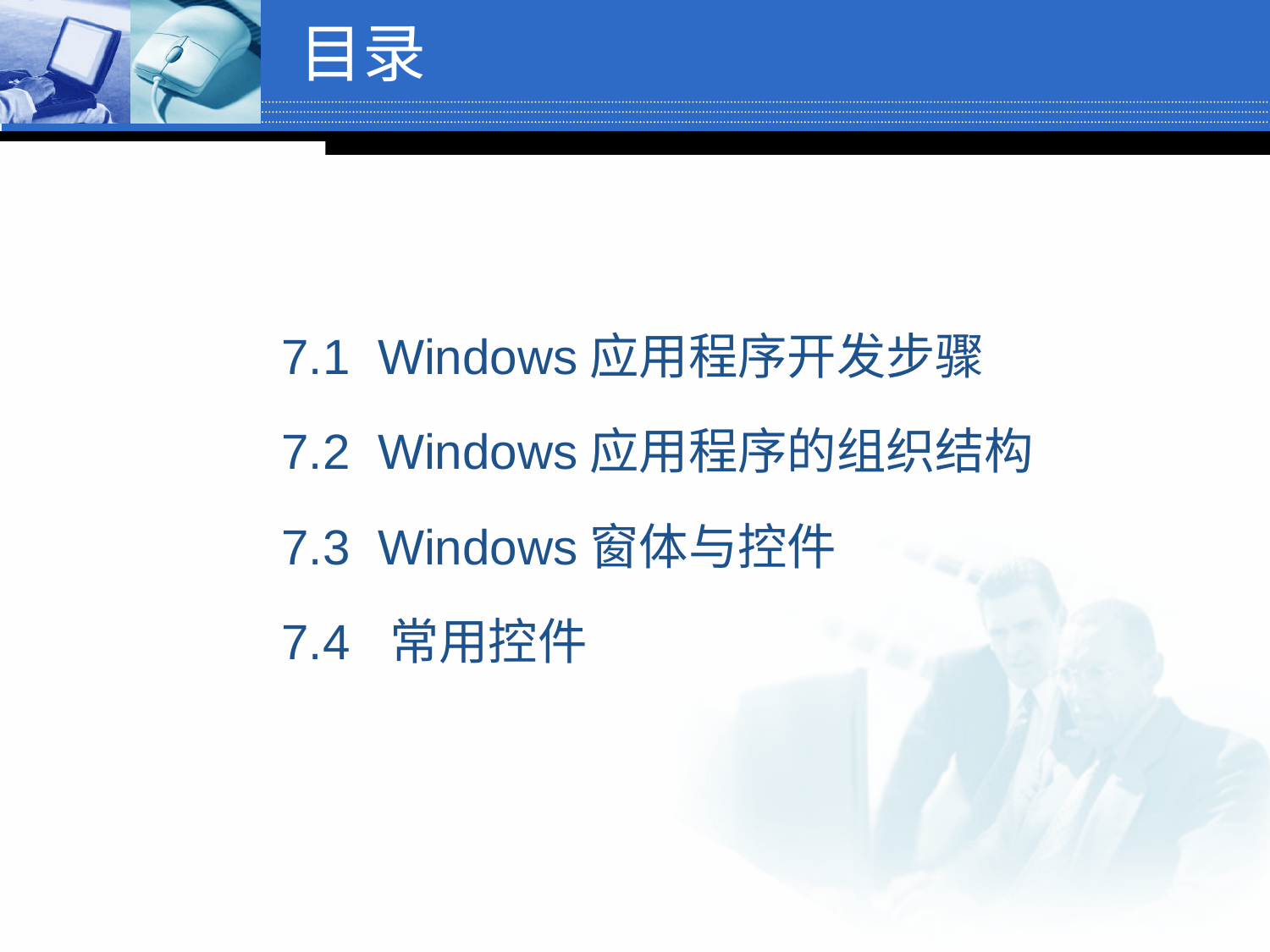

目录
7.1  Windows应用程序开发步骤
7.2  Windows应用程序的组织结构
7.3  Windows窗体与控件
7.4  常用控件